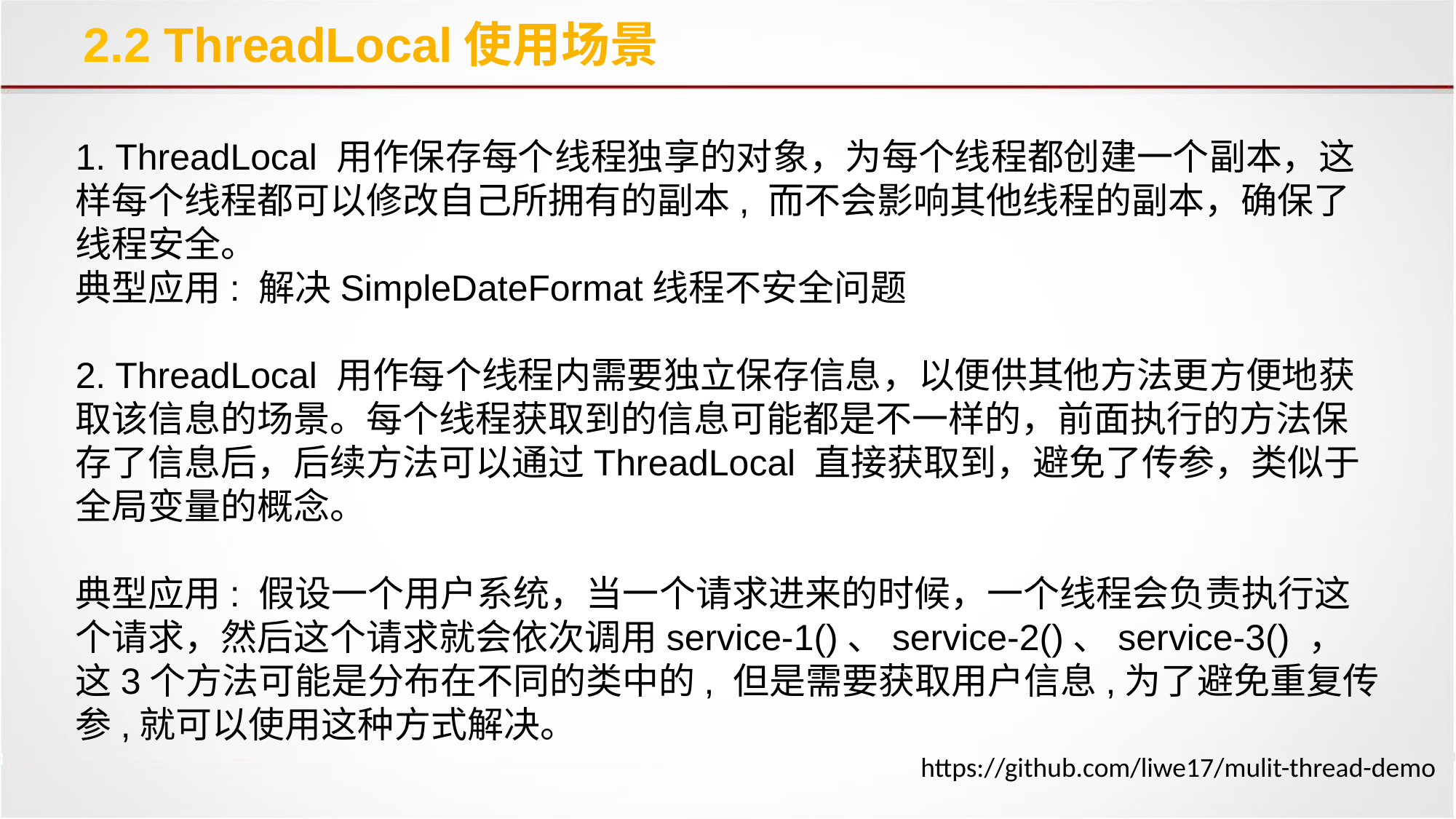

# 2.2 ThreadLocal使用场景

1. ThreadLocal 用作保存每个线程独享的对象，为每个线程都创建一个副本，这样每个线程都可以修改自己所拥有的副本, 而不会影响其他线程的副本，确保了线程安全。
典型应用: 解决SimpleDateFormat线程不安全问题

2. ThreadLocal 用作每个线程内需要独立保存信息，以便供其他方法更方便地获取该信息的场景。每个线程获取到的信息可能都是不一样的，前面执行的方法保存了信息后，后续方法可以通过ThreadLocal 直接获取到，避免了传参，类似于全局变量的概念。

典型应用: 假设一个用户系统，当一个请求进来的时候，一个线程会负责执行这个请求，然后这个请求就会依次调用service-1()、service-2()、service-3() ，这3个方法可能是分布在不同的类中的, 但是需要获取用户信息,为了避免重复传参,就可以使用这种方式解决。